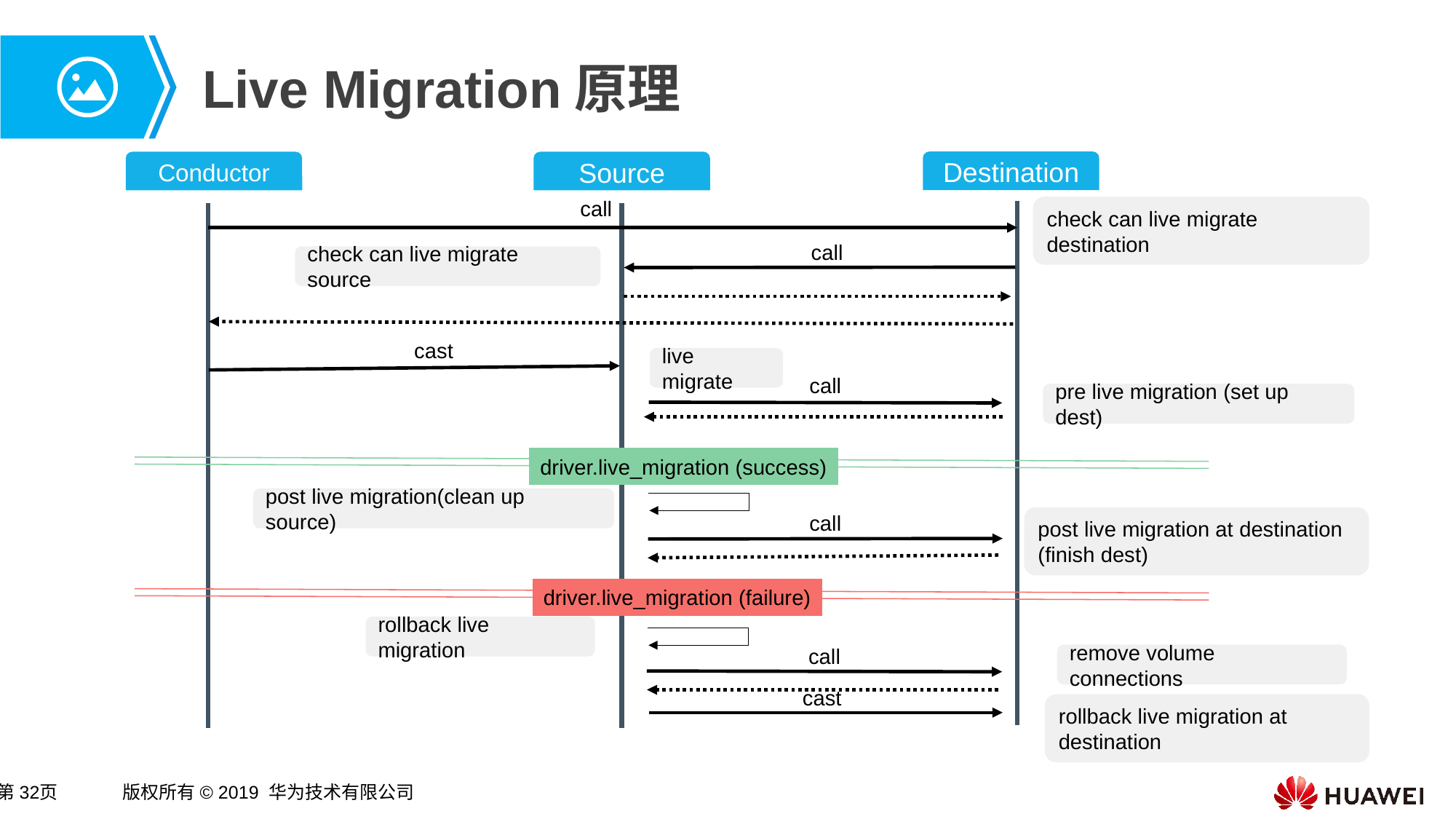

# Live Migration原理
Destination
Conductor
Source
call
check can live migrate destination
call
check can live migrate source
cast
live migrate
call
pre live migration (set up dest)
driver.live_migration (success)
post live migration(clean up source)
call
post live migration at destination (finish dest)
driver.live_migration (failure)
rollback live migration
call
remove volume connections
cast
rollback live migration at destination